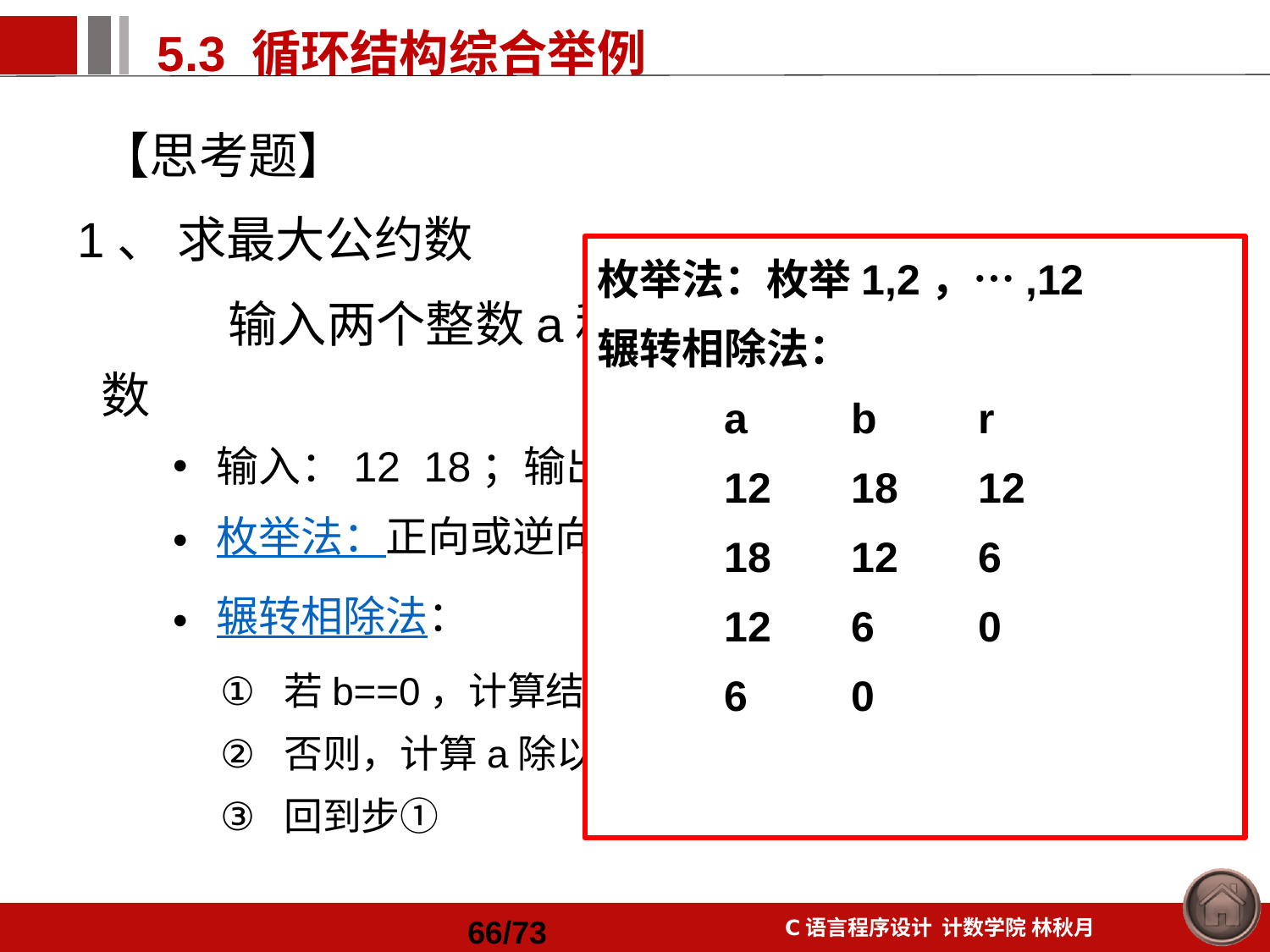

【思考题】
1、 求最大公约数
		输入两个整数a和b，求a和b的最大公约数
 输入：12  18；输出：6
 枚举法：正向或逆向
 辗转相除法：
若b==0，计算结束，a为最大公约数
否则，计算a除以b的余数记为r，让a=b，b=r
回到步①
枚举法：枚举1,2，…,12
辗转相除法：
	a	b	r
	12	18	12
	18	12	6
	12	6	0
	6	0